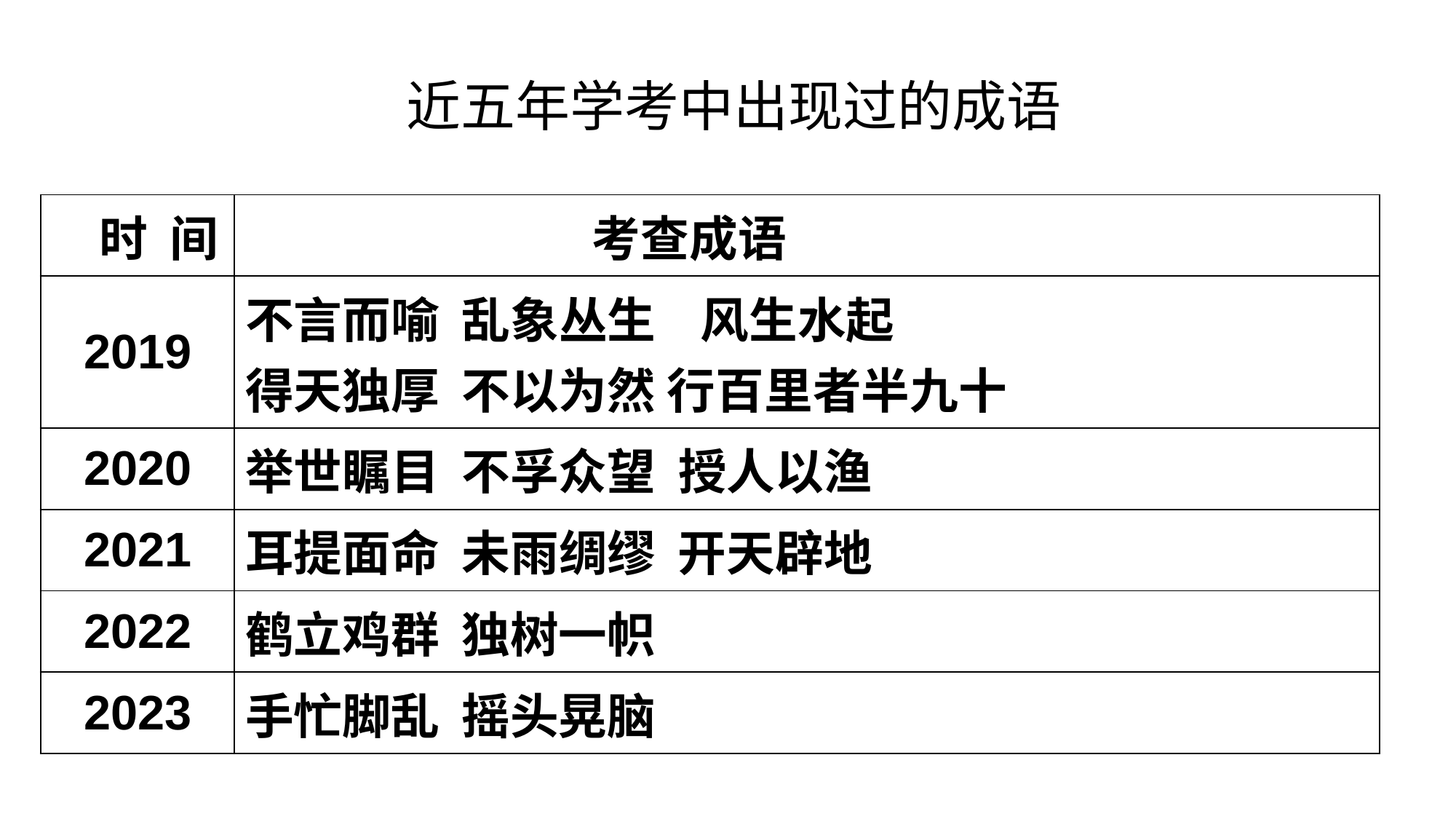

# 近五年学考中出现过的成语
| 时 间 | 考查成语 |
| --- | --- |
| 2019 | 不言而喻 乱象丛生 风生水起 得天独厚 不以为然 行百里者半九十 |
| 2020 | 举世瞩目 不孚众望 授人以渔 |
| 2021 | 耳提面命 未雨绸缪 开天辟地 |
| 2022 | 鹤立鸡群 独树一帜 |
| 2023 | 手忙脚乱 摇头晃脑 |